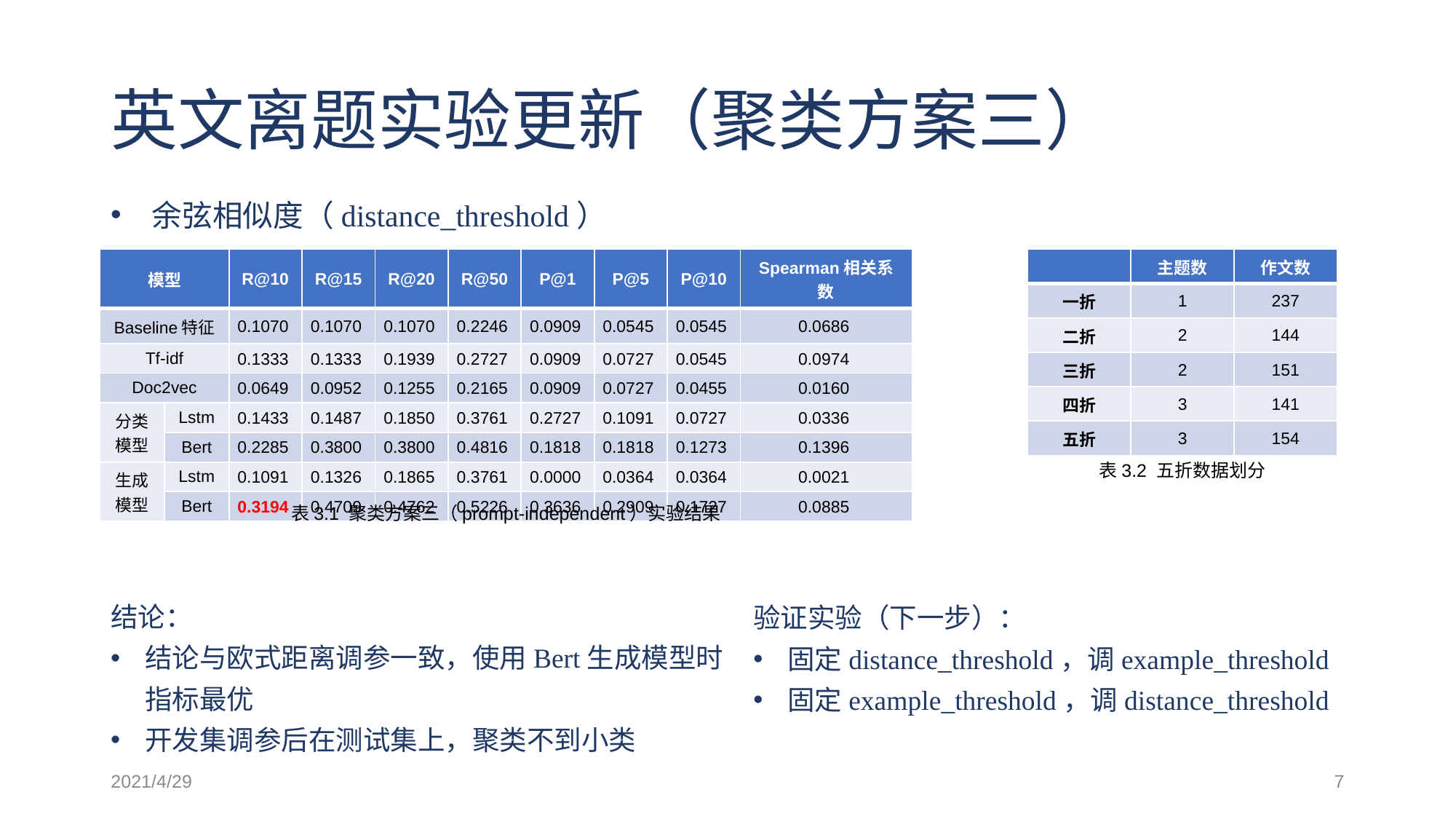

# 英文离题实验更新（聚类方案三）
余弦相似度（distance_threshold）
| 模型 |  | R@10 | R@15 | R@20 | R@50 | P@1 | P@5 | P@10 | Spearman相关系数 |
| --- | --- | --- | --- | --- | --- | --- | --- | --- | --- |
| Baseline特征 |  | 0.1070 | 0.1070 | 0.1070 | 0.2246 | 0.0909 | 0.0545 | 0.0545 | 0.0686 |
| Tf-idf |  | 0.1333 | 0.1333 | 0.1939 | 0.2727 | 0.0909 | 0.0727 | 0.0545 | 0.0974 |
| Doc2vec |  | 0.0649 | 0.0952 | 0.1255 | 0.2165 | 0.0909 | 0.0727 | 0.0455 | 0.0160 |
| 分类模型 | Lstm | 0.1433 | 0.1487 | 0.1850 | 0.3761 | 0.2727 | 0.1091 | 0.0727 | 0.0336 |
|  | Bert | 0.2285 | 0.3800 | 0.3800 | 0.4816 | 0.1818 | 0.1818 | 0.1273 | 0.1396 |
| 生成模型 | Lstm | 0.1091 | 0.1326 | 0.1865 | 0.3761 | 0.0000 | 0.0364 | 0.0364 | 0.0021 |
|  | Bert | 0.3194 | 0.4709 | 0.4762 | 0.5226 | 0.3636 | 0.2909 | 0.1727 | 0.0885 |
|  | 主题数 | 作文数 |
| --- | --- | --- |
| 一折 | 1 | 237 |
| 二折 | 2 | 144 |
| 三折 | 2 | 151 |
| 四折 | 3 | 141 |
| 五折 | 3 | 154 |
表3.2 五折数据划分
表3.1 聚类方案三（prompt-independent）实验结果
结论：
结论与欧式距离调参一致，使用Bert生成模型时指标最优
开发集调参后在测试集上，聚类不到小类
验证实验（下一步）：
固定distance_threshold，调example_threshold
固定example_threshold，调distance_threshold
2021/4/29
7